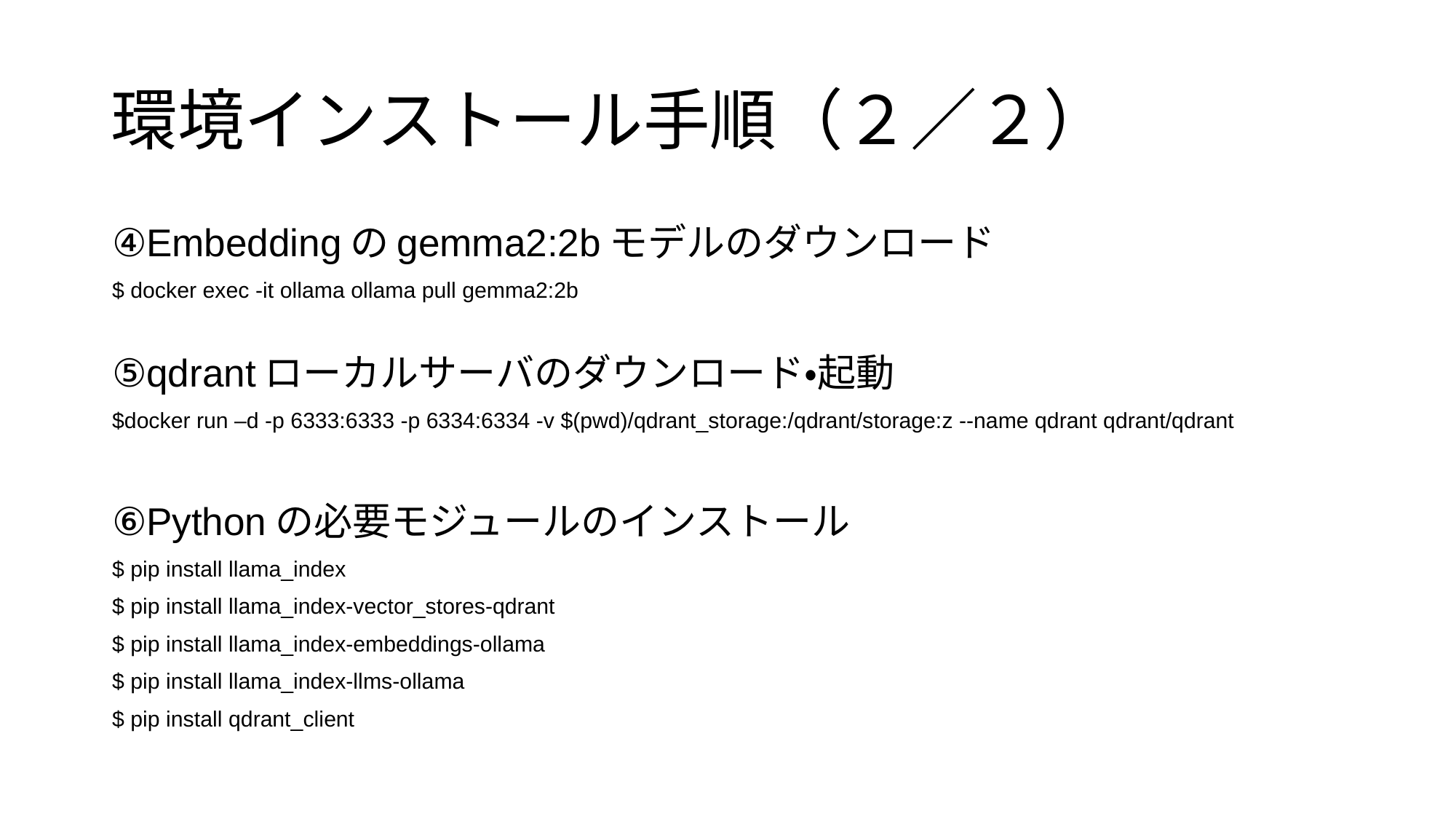

# 環境インストール手順（２／２）
④Embeddingのgemma2:2bモデルのダウンロード
$ docker exec -it ollama ollama pull gemma2:2b

⑤qdrantローカルサーバのダウンロード・起動
$docker run –d -p 6333:6333 -p 6334:6334 -v $(pwd)/qdrant_storage:/qdrant/storage:z --name qdrant qdrant/qdrant

⑥Pythonの必要モジュールのインストール
$ pip install llama_index
$ pip install llama_index-vector_stores-qdrant
$ pip install llama_index-embeddings-ollama
$ pip install llama_index-llms-ollama
$ pip install qdrant_client